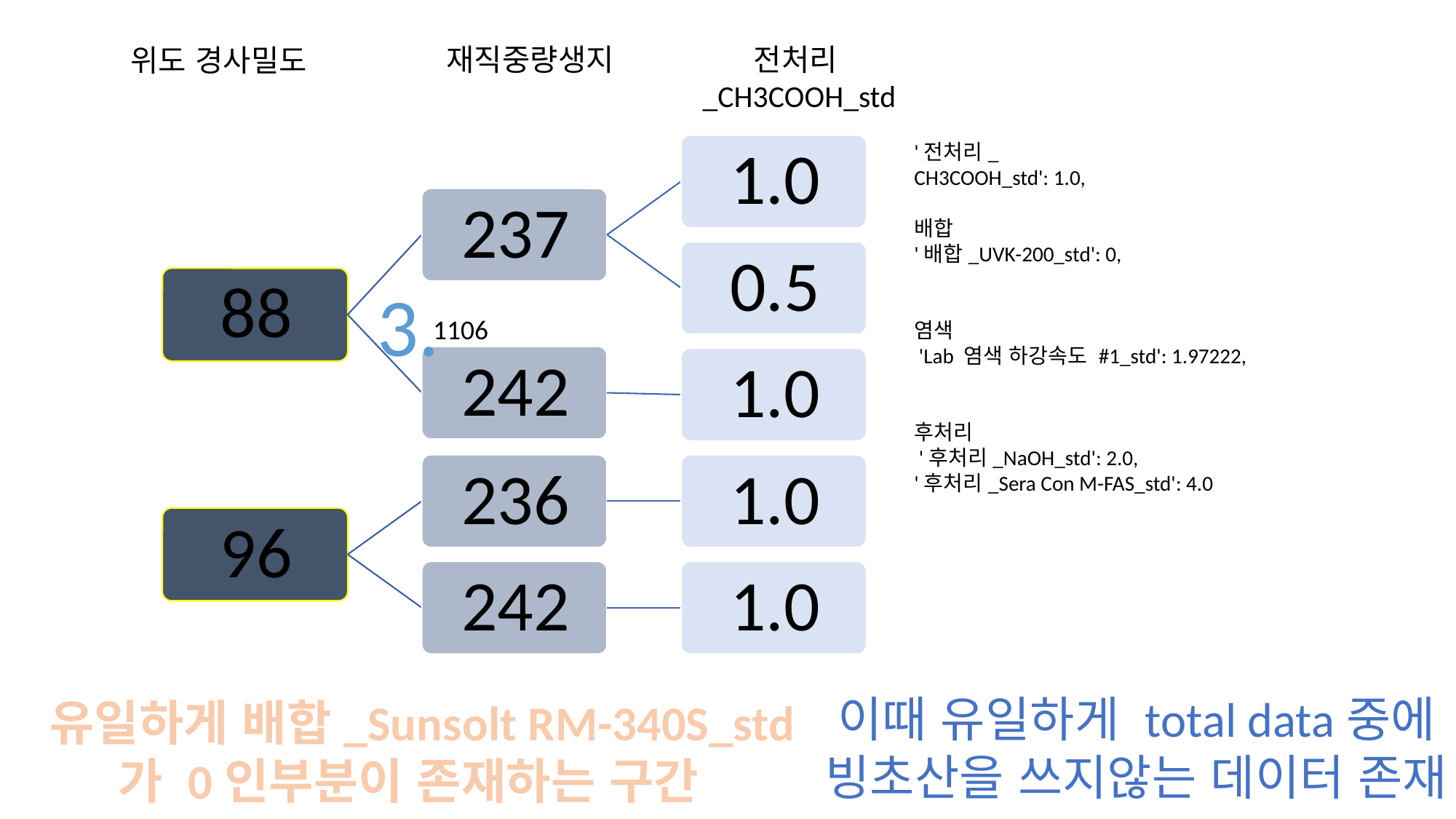

재직중량생지
전처리_CH3COOH_std
위도 경사밀도
'전처리_
CH3COOH_std': 1.0,

배합
'배합_UVK-200_std': 0,

염색
 'Lab 염색 하강속도 #1_std': 1.97222,

후처리
 '후처리_NaOH_std': 2.0,
'후처리_Sera Con M-FAS_std': 4.0
88

237

1.0

0.5

242

1.0
96

236

1.0

242

1.0
3.
1106

이때 유일하게 total data중에 빙초산을 쓰지않는 데이터 존재
유일하게 배합_Sunsolt RM-340S_std
가 0인부분이 존재하는 구간